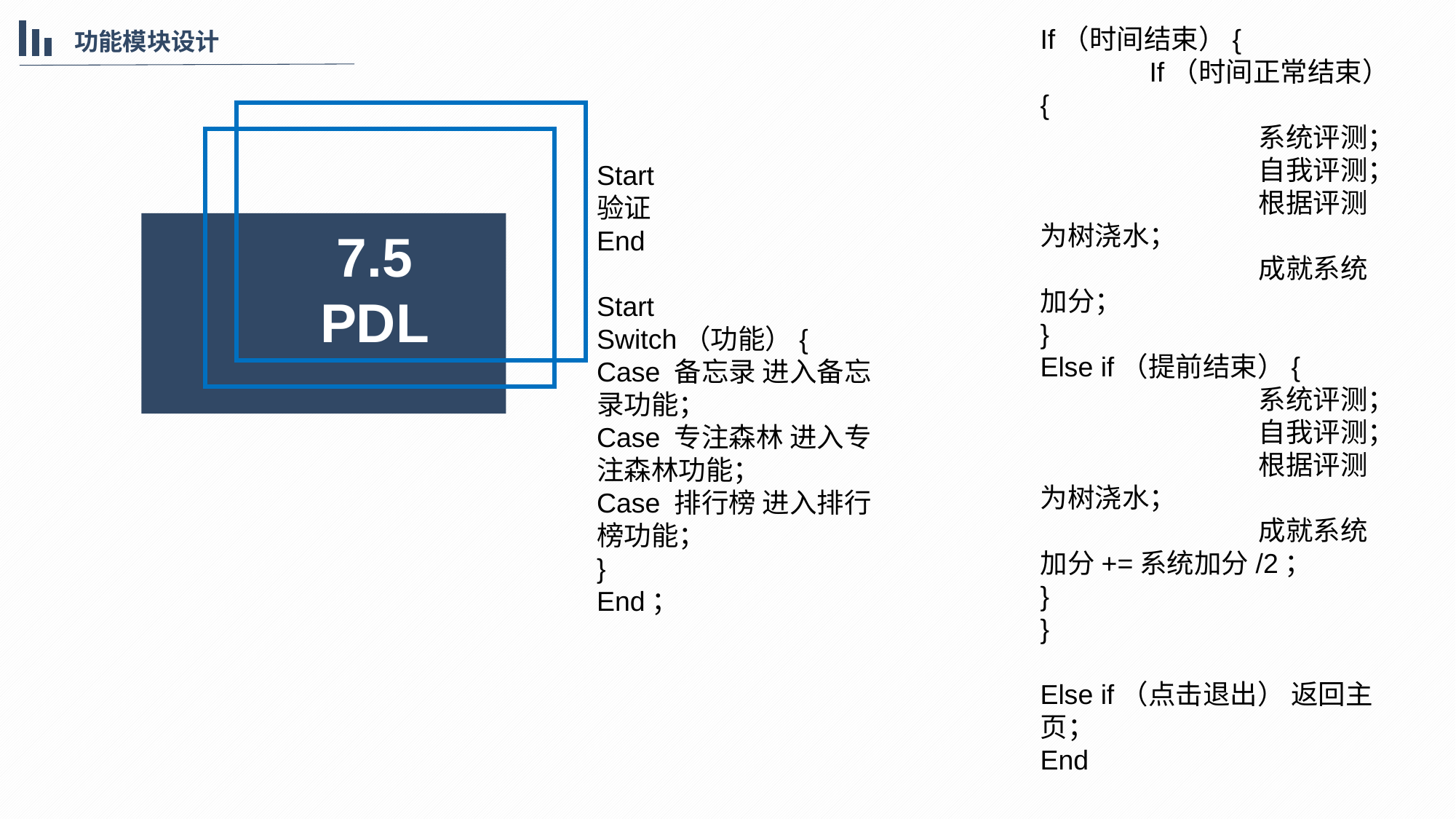

If（时间结束）{
	If（时间正常结束）{
		系统评测；
		自我评测；
		根据评测为树浇水；
		成就系统加分；
}
Else if（提前结束）{
		系统评测；
		自我评测；
		根据评测为树浇水；
		成就系统加分+=系统加分/2；
}
}

Else if（点击退出） 返回主页；
End

功能模块设计

Start
验证
End

Start
Switch（功能）{
Case 备忘录 进入备忘录功能；
Case 专注森林 进入专注森林功能；
Case 排行榜 进入排行榜功能；
}
End；

7.5
PDL